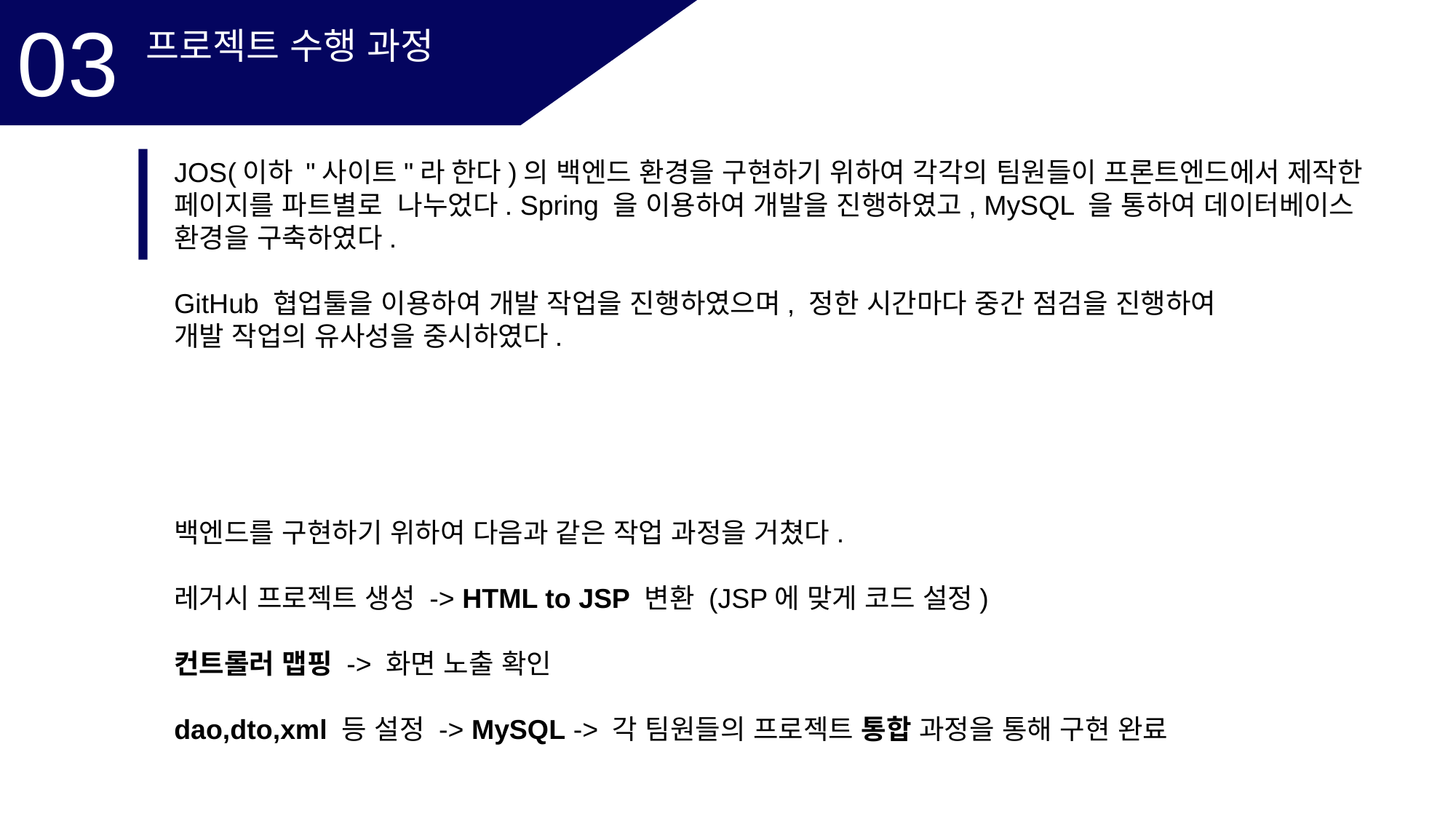

03

프로젝트 수행 과정

JOS(이하 "사이트"라 한다)의 백엔드 환경을 구현하기 위하여 각각의 팀원들이 프론트엔드에서 제작한 페이지를 파트별로  나누었다. Spring 을 이용하여 개발을 진행하였고, MySQL 을 통하여 데이터베이스 환경을 구축하였다.

GitHub 협업툴을 이용하여 개발 작업을 진행하였으며, 정한 시간마다 중간 점검을 진행하여
개발 작업의 유사성을 중시하였다.

백엔드를 구현하기 위하여 다음과 같은 작업 과정을 거쳤다.

레거시 프로젝트 생성 -> HTML to JSP 변환 (JSP에 맞게 코드 설정)

컨트롤러 맵핑 -> 화면 노출 확인

dao,dto,xml 등 설정 -> MySQL -> 각 팀원들의 프로젝트 통합 과정을 통해 구현 완료